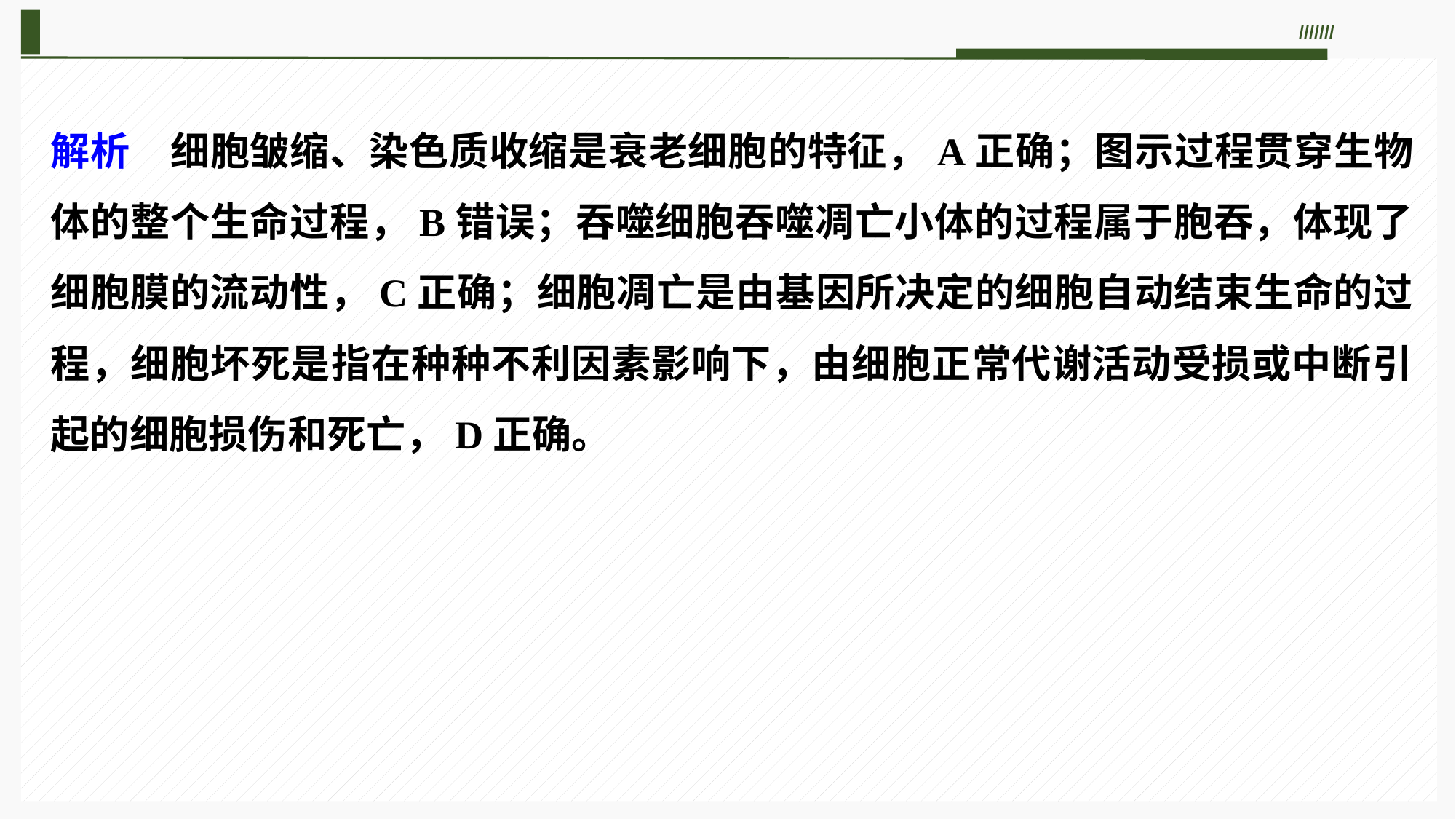

解析　细胞皱缩、染色质收缩是衰老细胞的特征，A正确；图示过程贯穿生物体的整个生命过程，B错误；吞噬细胞吞噬凋亡小体的过程属于胞吞，体现了细胞膜的流动性，C正确；细胞凋亡是由基因所决定的细胞自动结束生命的过程，细胞坏死是指在种种不利因素影响下，由细胞正常代谢活动受损或中断引起的细胞损伤和死亡，D正确。